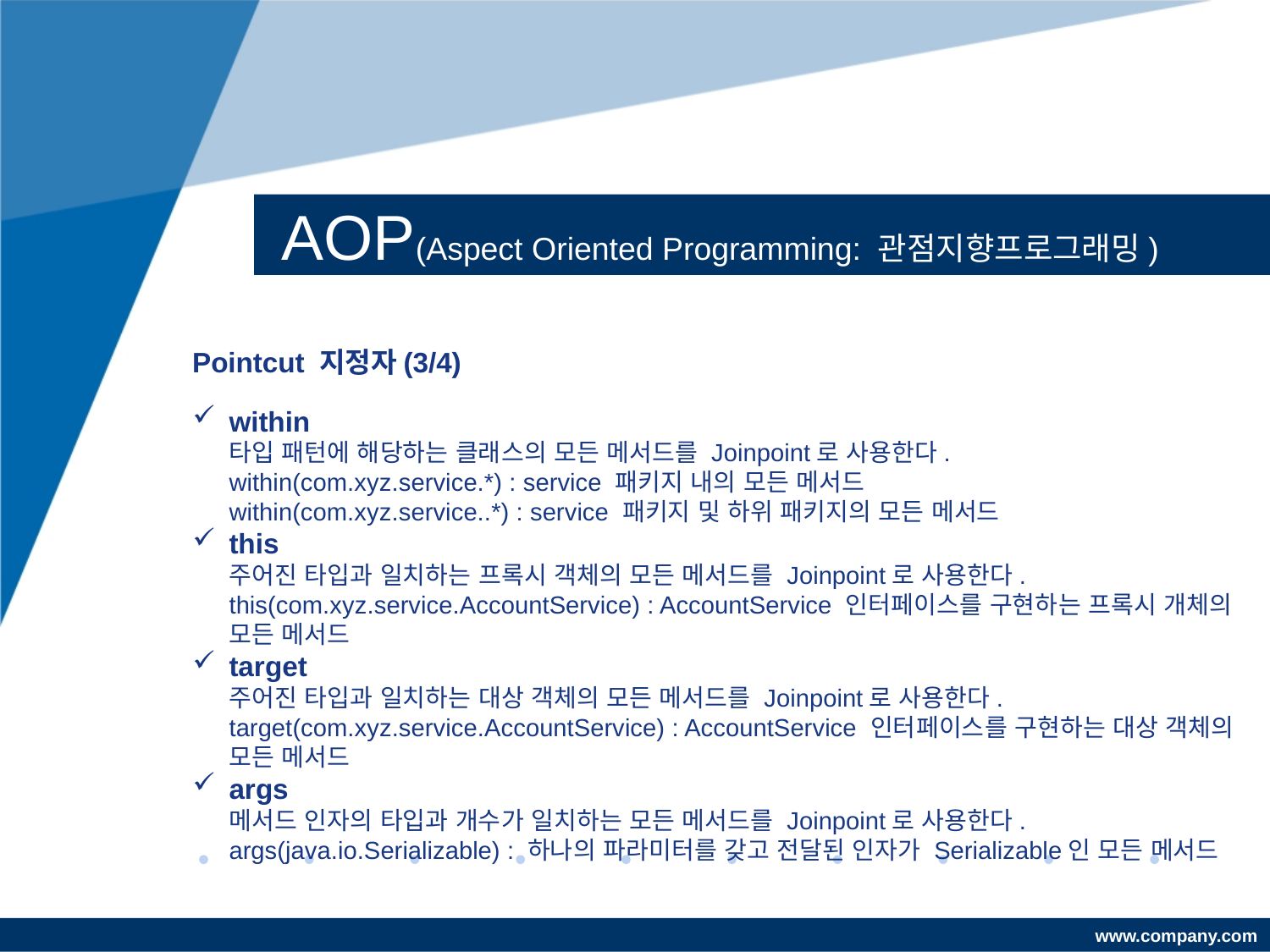

# AOP(Aspect Oriented Programming: 관점지향프로그래밍)
Pointcut 지정자(3/4)
within
	타입 패턴에 해당하는 클래스의 모든 메서드를 Joinpoint로 사용한다.
	within(com.xyz.service.*) : service 패키지 내의 모든 메서드
	within(com.xyz.service..*) : service 패키지 및 하위 패키지의 모든 메서드
this
	주어진 타입과 일치하는 프록시 객체의 모든 메서드를 Joinpoint로 사용한다.
	this(com.xyz.service.AccountService) : AccountService 인터페이스를 구현하는 프록시 개체의 모든 메서드
target
	주어진 타입과 일치하는 대상 객체의 모든 메서드를 Joinpoint로 사용한다.
	target(com.xyz.service.AccountService) : AccountService 인터페이스를 구현하는 대상 객체의 모든 메서드
args
	메서드 인자의 타입과 개수가 일치하는 모든 메서드를 Joinpoint로 사용한다.
	args(java.io.Serializable) : 하나의 파라미터를 갖고 전달된 인자가 Serializable인 모든 메서드